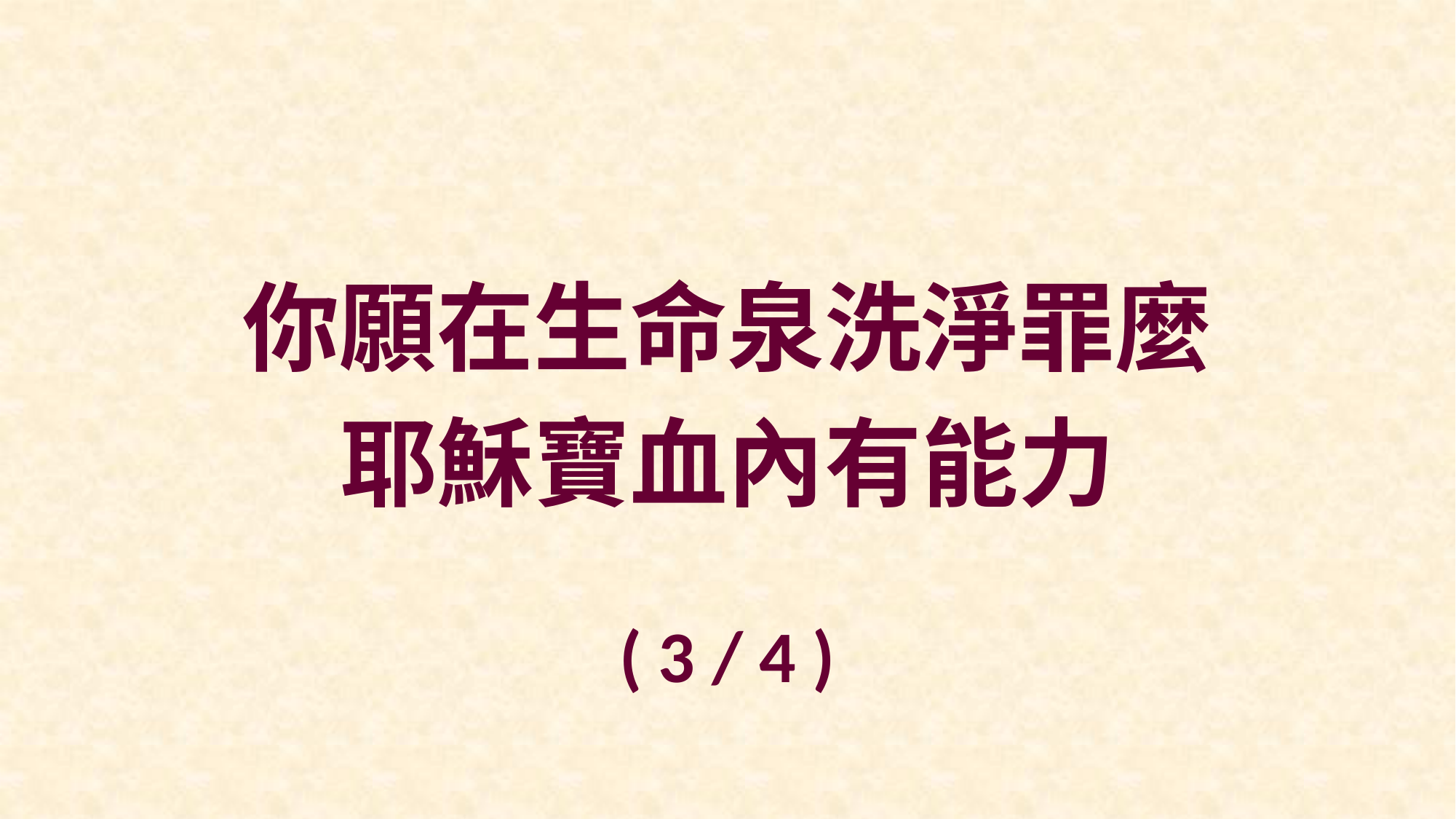

你願在生命泉洗淨罪麼
耶穌寶血內有能力
( 3 / 4 )